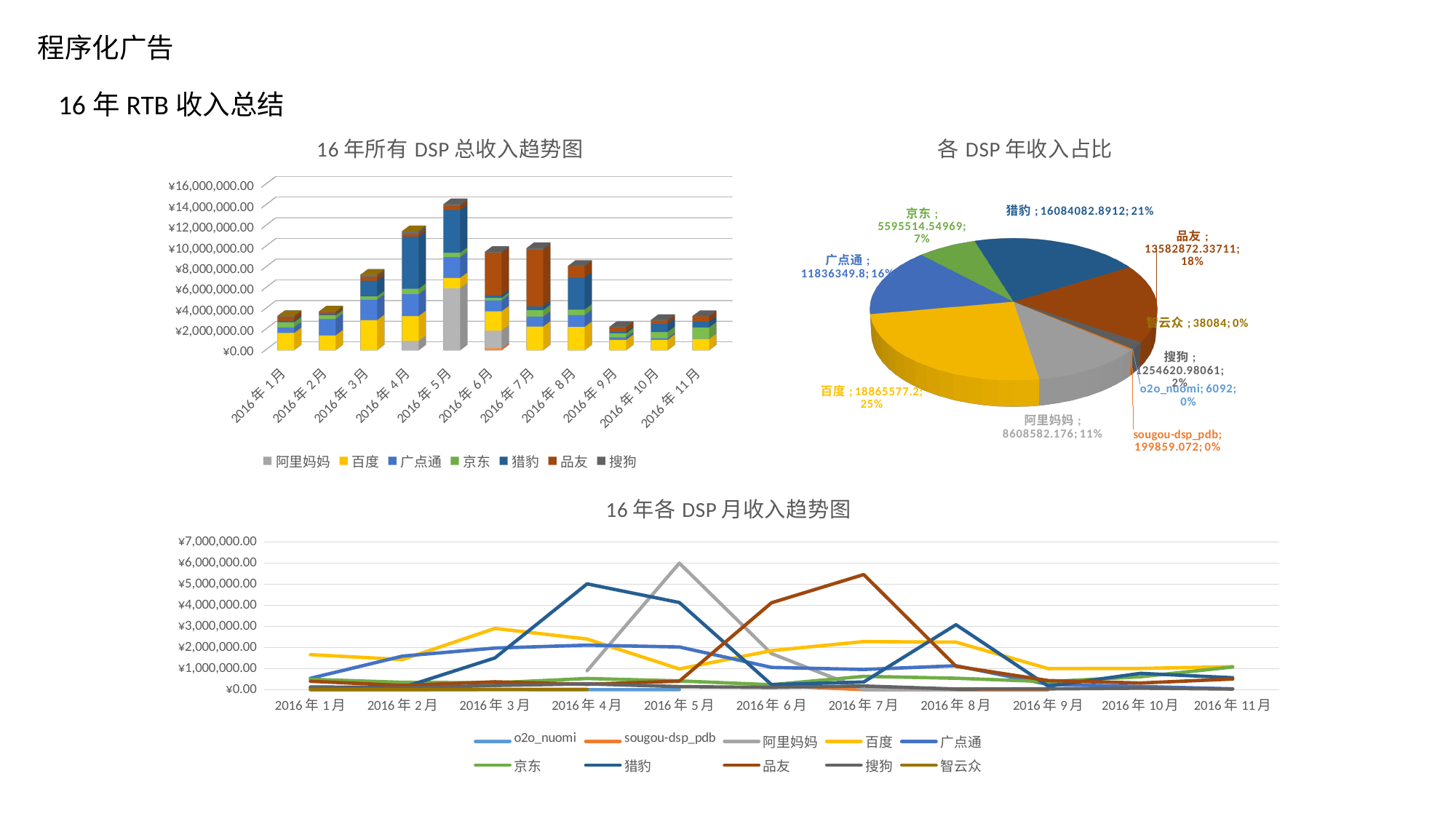

程序化广告
16年RTB收入总结

[unsupported chart]

[unsupported chart]

### Chart: 16年各DSP月收入趋势图

| Category | o2o_nuomi | sougou-dsp_pdb | 阿里妈妈 | 百度 | 广点通 | 京东 | 猎豹 | 品友 | 搜狗 | 智云众 |
|---|---|---|---|---|---|---|---|---|---|---|
| 42370 | 4475.0 | None | 0.0 | 1661553.3899999994 | 541524.0 | 492815.0 | 128800.87662 | 399697.0 | 90501.0 | 2359.0 |
| 42401 | 1143.0 | None | None | 1429996.9600000002 | 1592413.0 | 348620.0 | 103465.05378999999 | 200000.0 | 82137.0 | 4067.0 |
| 42430 | 92.0 | None | None | 2904941.3900000006 | 1972907.65 | 327318.0 | 1505137.3313099996 | 373777.0 | 201154.0 | 19726.0 |
| 42461 | 250.0 | None | 898650.0 | 2401342.0300000003 | 2111133.0 | 530543.0 | 5016810.32169 | 255185.0 | 278888.0 | 11932.0 |
| 42491 | 132.0 | None | 5998879.881999999 | 982904.3499999999 | 2023326.33 | 416320.61263 | 4133242.8104599994 | 407289.76208 | 146431.79323 | None |
| 42522 | None | 199858.46999999997 | 1711049.676 | 1852222.01 | 1056415.8699999999 | 234316.84339 | 240675.48244000008 | 4122571.58249 | 107158.05243999997 | None |
| 42552 | None | 0.6020000000000002 | 2.618 | 2280762.01 | 959304.2700000001 | 632349.8055299998 | 365613.36168 | 5459255.958510004 | 174017.10566000003 | None |
| 42583 | None | 0.0 | 0.0 | 2255023.52 | 1135769.9800000002 | 542629.8431099999 | 3081915.6338999993 | 1109568.4914800017 | 30797.325719999997 | None |
| 42614 | None | 0.0 | None | 998329.7400000001 | 251087.25999999975 | 381940.46335 | 165672.38931000003 | 433135.4652700001 | 39908.24203 | None |
| 42644 | None | None | None | 1006662.9800000008 | 152611.81000000006 | 612496.05528 | 775414.97 | 316800.0576799999 | 72875.06843 | None |
| 42675 | None | None | None | 1091838.8199999977 | 39856.63000000002 | 1076164.9263999998 | 567334.66 | 505592.0196 | 30753.393100000005 | None |